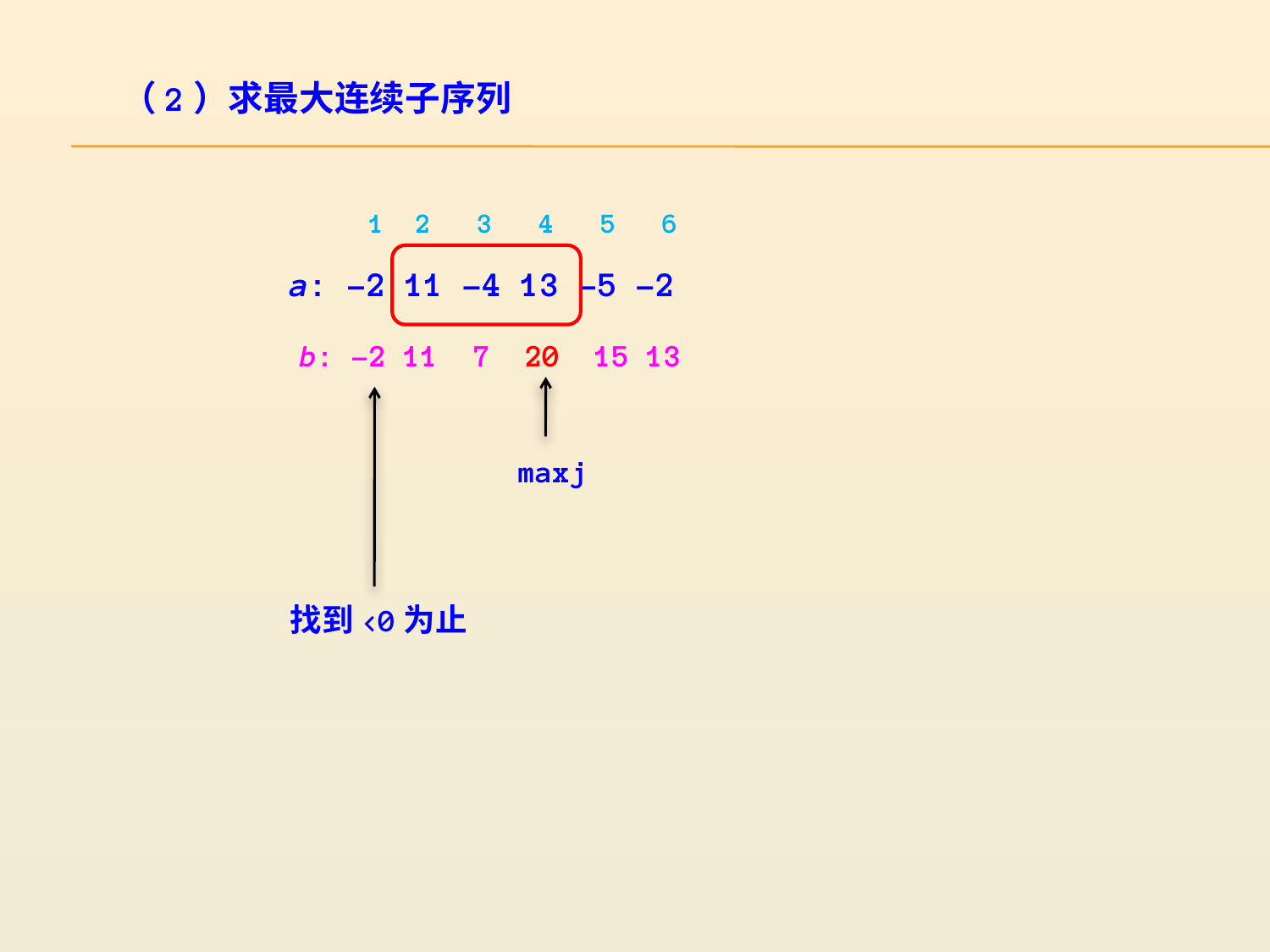

（2）求最大连续子序列
1  2   3   4   5   6
a: -2 11 -4 13 -5 -2

b: -2 11  7  20  15 13
maxj
找到<0为止